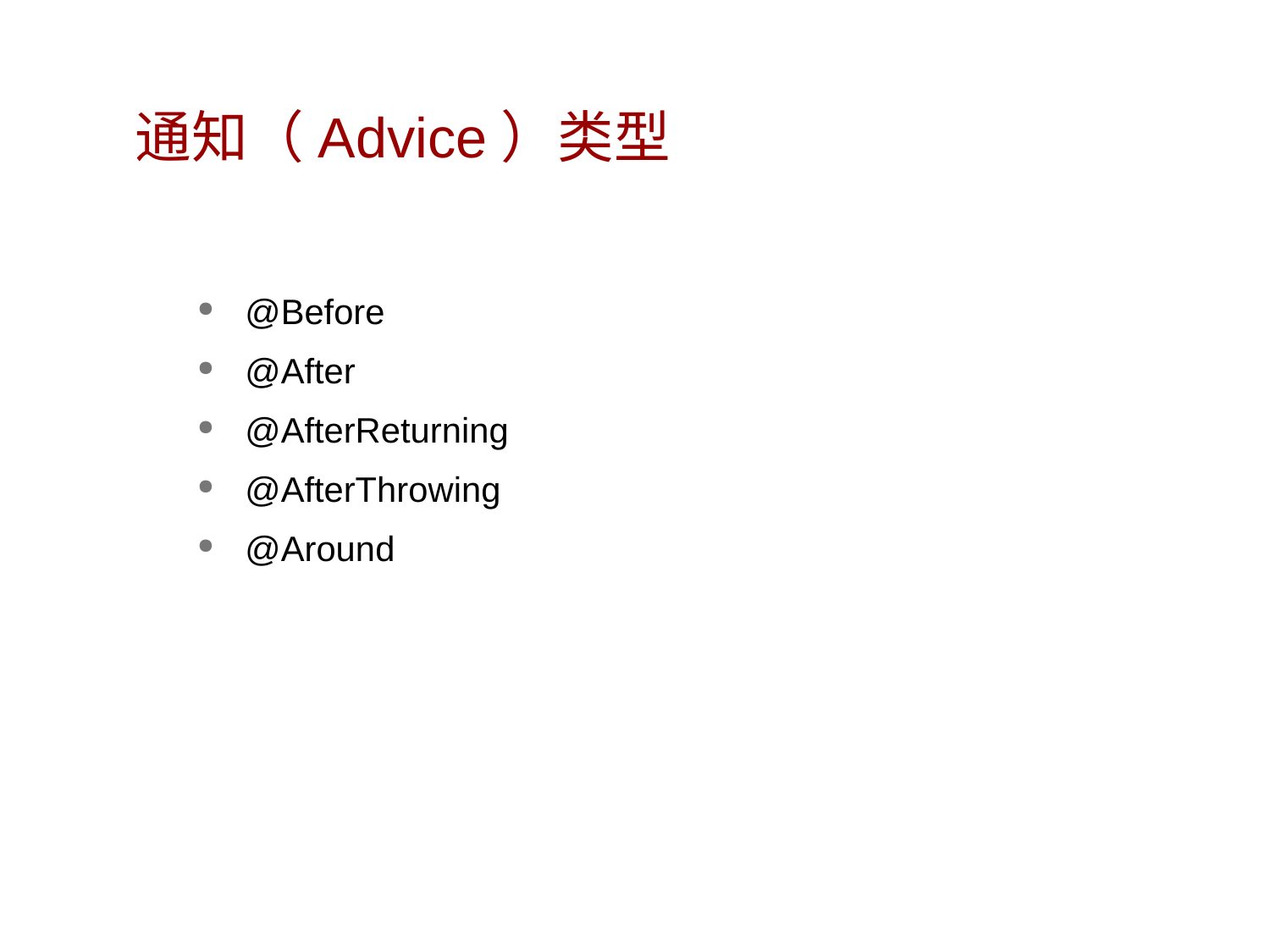

# 通知（Advice）类型
@Before
@After
@AfterReturning
@AfterThrowing
@Around